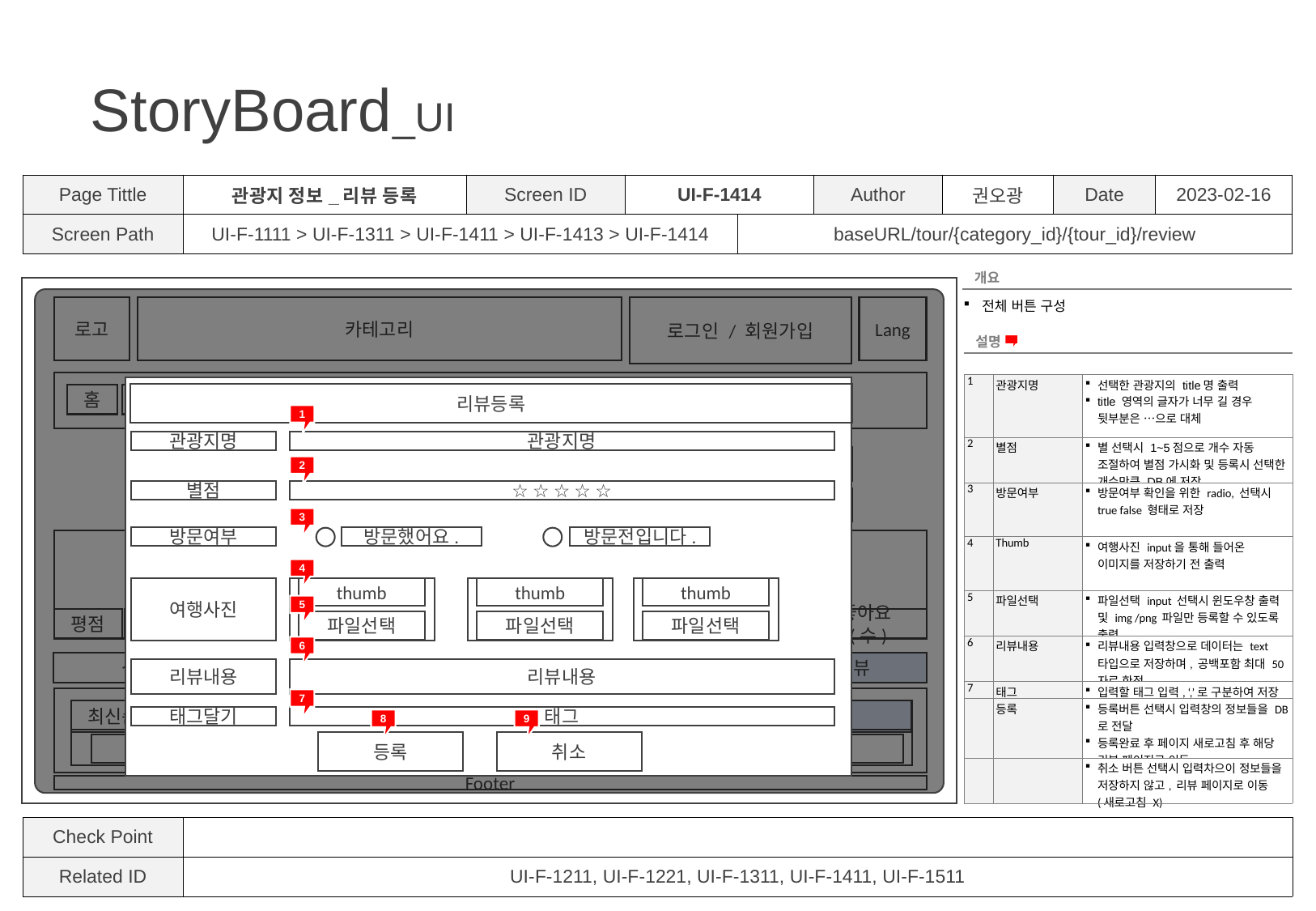

StoryBoard_UI
| Page Tittle | 관광지 정보\_리뷰 등록 | Screen ID | UI-F-1414 |  | Author | 권오광 | Date | 2023-02-16 |
| --- | --- | --- | --- | --- | --- | --- | --- | --- |
| Screen Path | UI-F-1111 > UI-F-1311 > UI-F-1411 > UI-F-1413 > UI-F-1414 |  |  | baseURL/tour/{category\_id}/{tour\_id}/review |  |  |  |  |
개요

전체 버튼 구성
카테고리
로고
로그인 / 회원가입
Lang
설명

                                                                                 네비게이터
| 1 | 관광지명 | 선택한 관광지의 title명 출력 title 영역의 글자가 너무 길 경우 뒷부분은 …으로 대체 |
| --- | --- | --- |
| 2 | 별점 | 별 선택시 1~5점으로 개수 자동 조절하여 별점 가시화 및 등록시 선택한 개수만큼 DB에 저장 |
| 3 | 방문여부 | 방문여부 확인을 위한 radio, 선택시 true false 형태로 저장 |
| 4 | Thumb | 여행사진 input을 통해 들어온 이미지를 저장하기 전 출력 |
| 5 | 파일선택 | 파일선택 input 선택시 윈도우창 출력 및 img /png 파일만 등록할 수 있도록 출력 |
| 6 | 리뷰내용 | 리뷰내용 입력창으로 데이터는 text 타입으로 저장하며, 공백포함 최대 50자로 한정 |
| 7 | 태그 | 입력할 태그 입력, ‘,’로 구분하여 저장 |
|  | 등록 | 등록버튼 선택시 입력창의 정보들을 DB로 전달 등록완료 후 페이지 새로고침 후 해당 리뷰 페이지로 이동 |
|  |  | 취소 버튼 선택시 입력차으이 정보들을 저장하지 않고, 리뷰 페이지로 이동 (새로고침 X) |

리뷰등록
홈
상카테고리
하카테고리
상세정보
1
관광지명
관광지명
title
2
1.출입구
별점
☆ ☆ ☆ ☆ ☆
subtitle
3
방문여부
방문했어요.
방문전입니다.

Main_img
4
여행사진

thumb
thumb
thumb
5
평점
조회수
리뷰개수
좋아요(수)
파일선택
파일선택
파일선택
6
상세정보
이용안내
교통안내
평점 / 리뷰
리뷰내용
리뷰내용
2

7
최신순
평점순
리뷰작성
태그달기
태그
8
9
3
4

등록
취소
등록자 정보
리뷰정보
Footer
| Check Point |  |
| --- | --- |
| Related ID | UI-F-1211, UI-F-1221, UI-F-1311, UI-F-1411, UI-F-1511 |